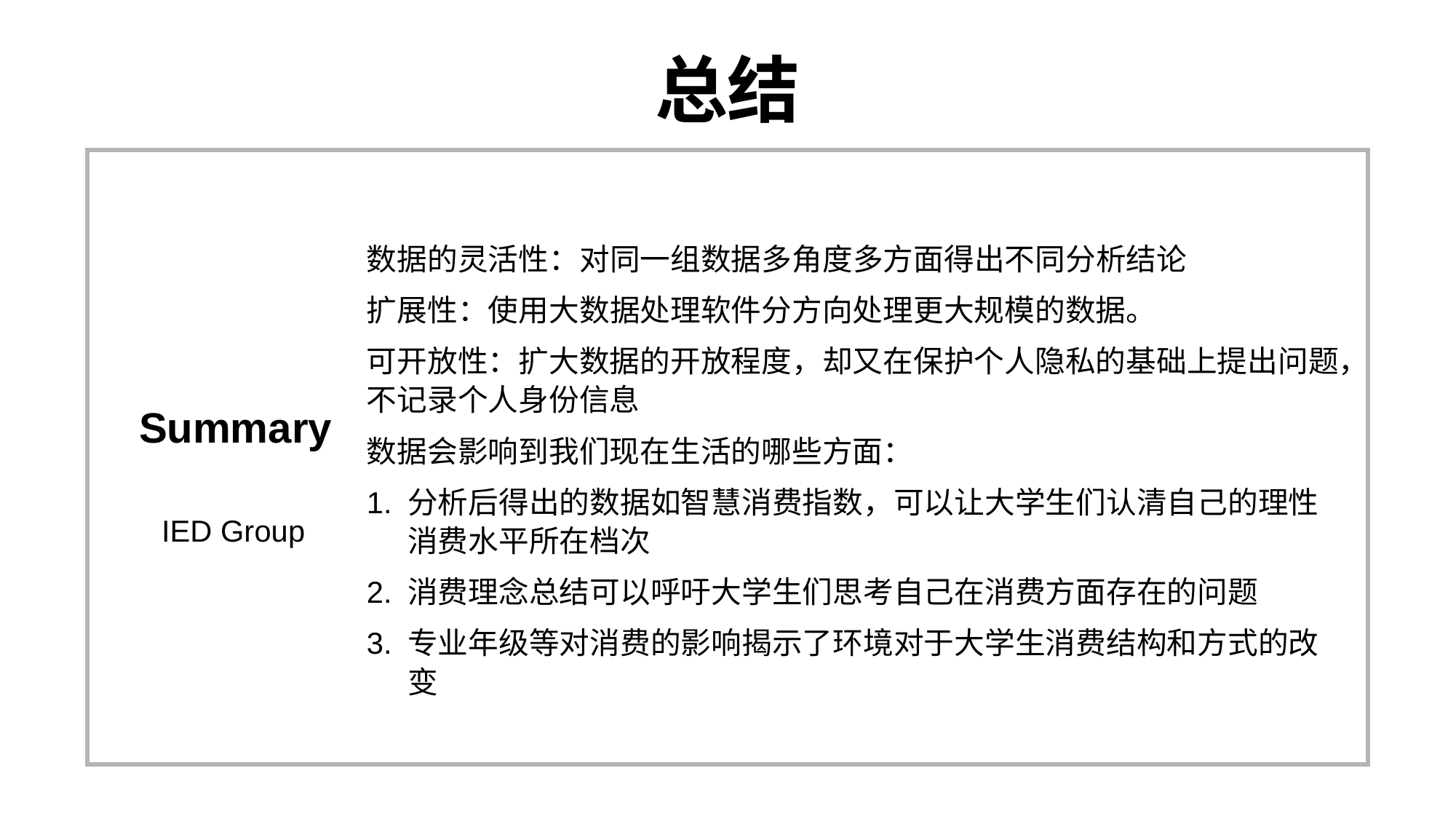

总结

数据的灵活性：对同一组数据多角度多方面得出不同分析结论
扩展性：使用大数据处理软件分方向处理更大规模的数据。
可开放性：扩大数据的开放程度，却又在保护个人隐私的基础上提出问题，不记录个人身份信息
数据会影响到我们现在生活的哪些方面：
分析后得出的数据如智慧消费指数，可以让大学生们认清自己的理性消费水平所在档次
消费理念总结可以呼吁大学生们思考自己在消费方面存在的问题
专业年级等对消费的影响揭示了环境对于大学生消费结构和方式的改变

Summary
IED Group